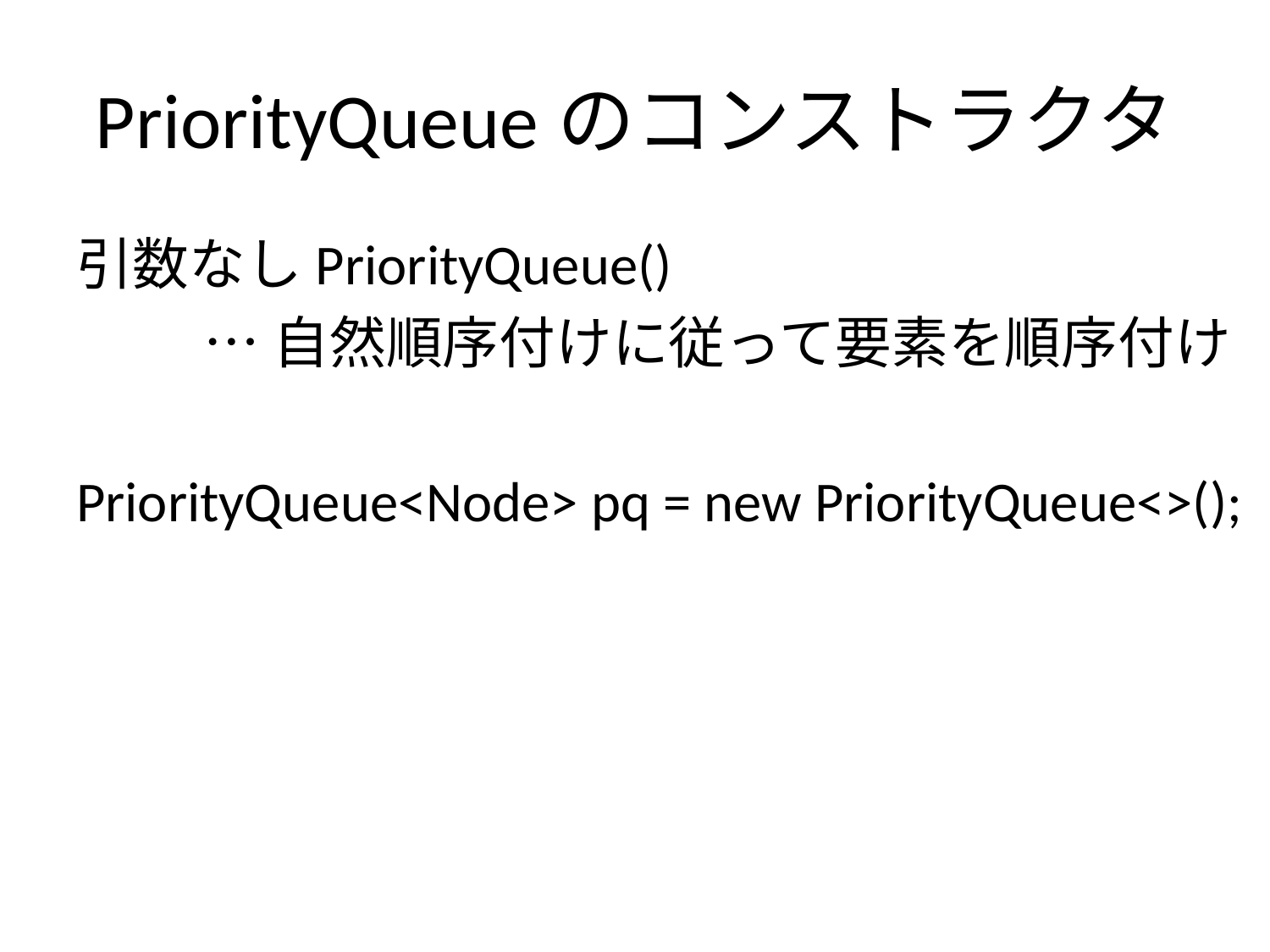

# PriorityQueueのコンストラクタ
引数なしPriorityQueue()
	…自然順序付けに従って要素を順序付け

PriorityQueue<Node> pq = new PriorityQueue<>();